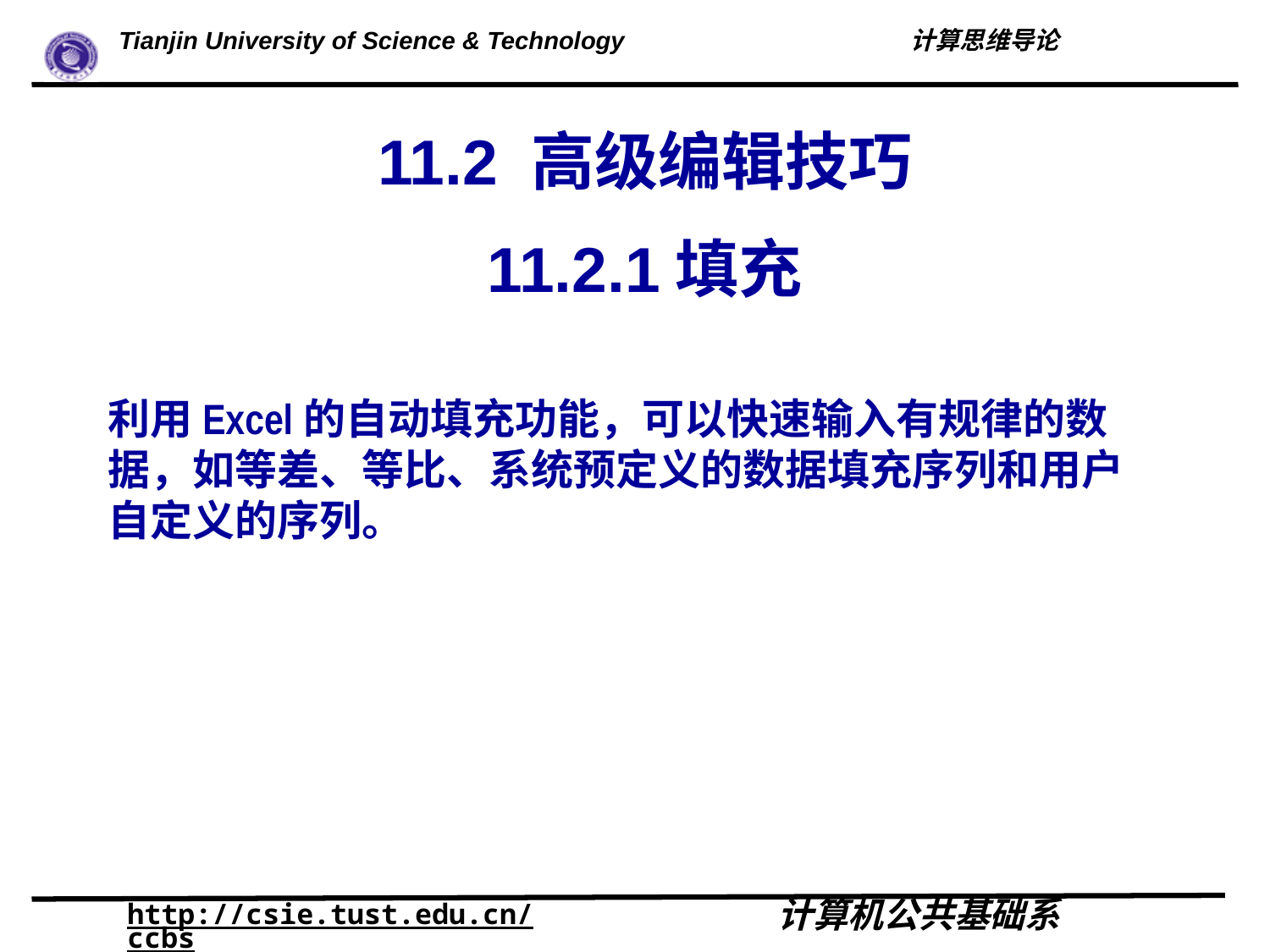

# 11.2 高级编辑技巧 11.2.1填充
利用Excel的自动填充功能，可以快速输入有规律的数据，如等差、等比、系统预定义的数据填充序列和用户自定义的序列。